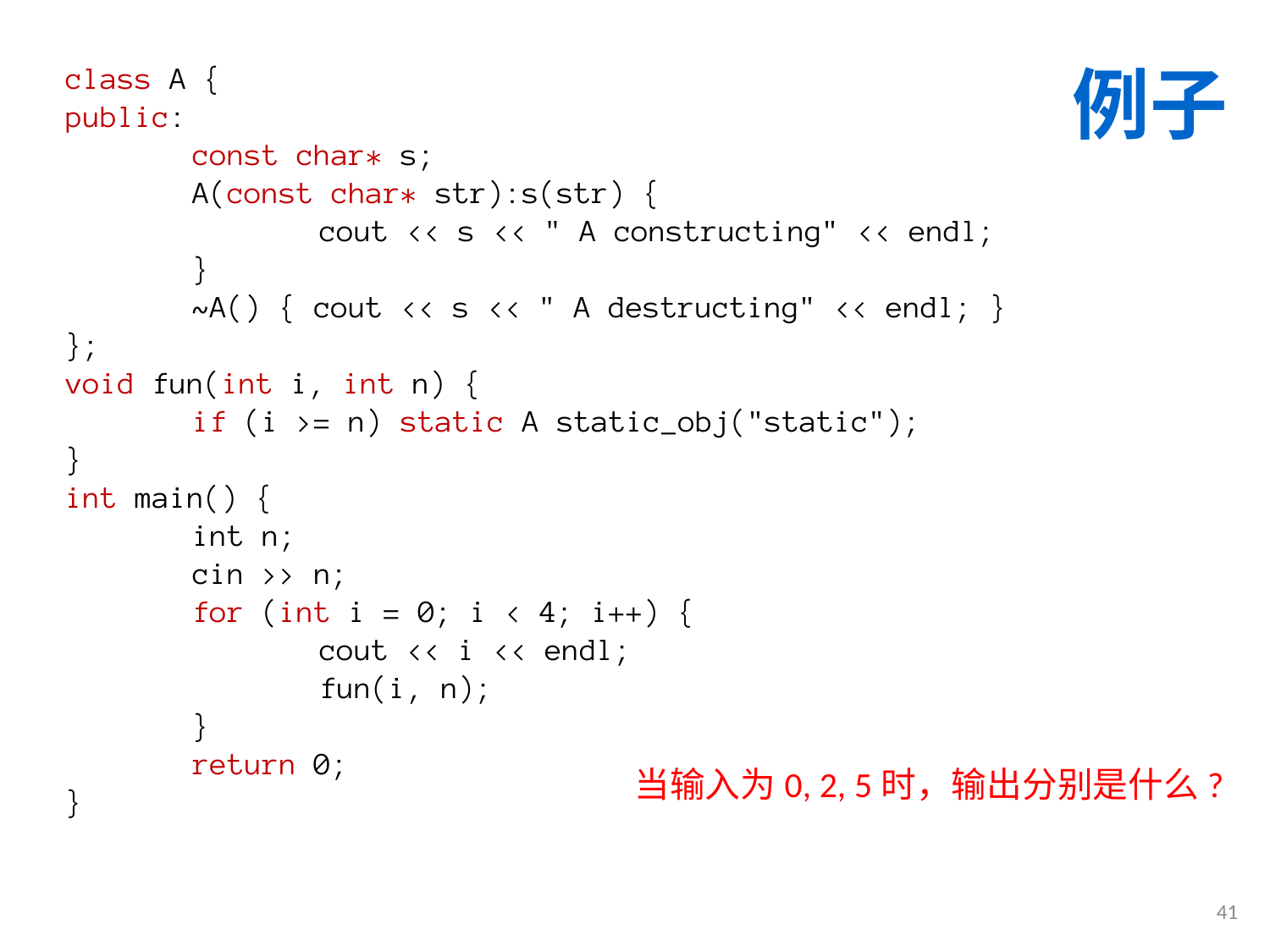

# 例子
class A {
public:
	const char* s;
	A(const char* str):s(str) {
		cout << s << " A constructing" << endl;
	}
	~A() { cout << s << " A destructing" << endl; }
};
void fun(int i, int n) {
	if (i >= n) static A static_obj("static");
}
int main() {
	int n;
	cin >> n;
	for (int i = 0; i < 4; i++) {
		cout << i << endl;
		fun(i, n);
	}
	return 0;
}
当输入为0, 2, 5时，输出分别是什么?
41